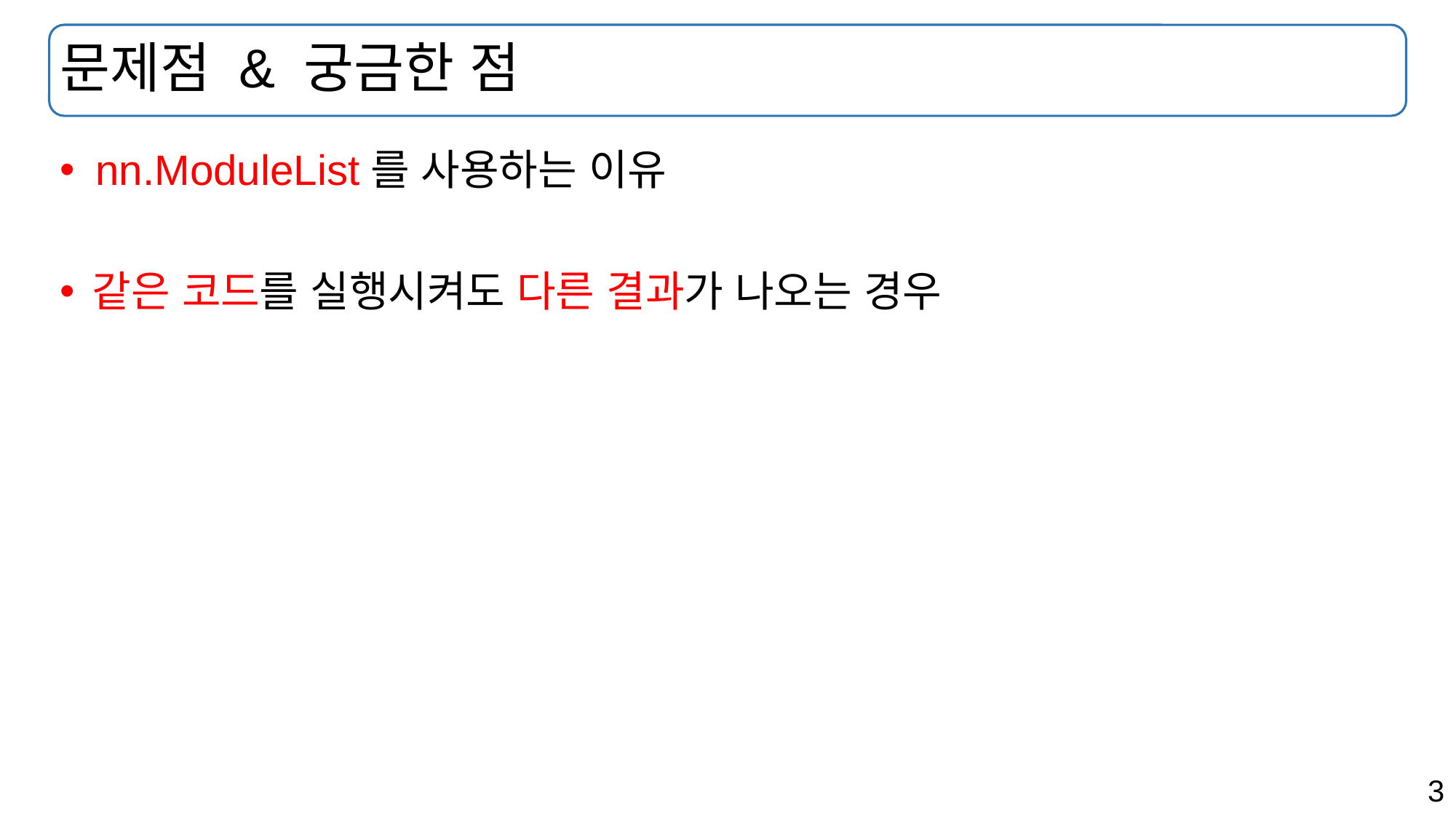

# 문제점 & 궁금한 점
nn.ModuleList를 사용하는 이유

같은 코드를 실행시켜도 다른 결과가 나오는 경우